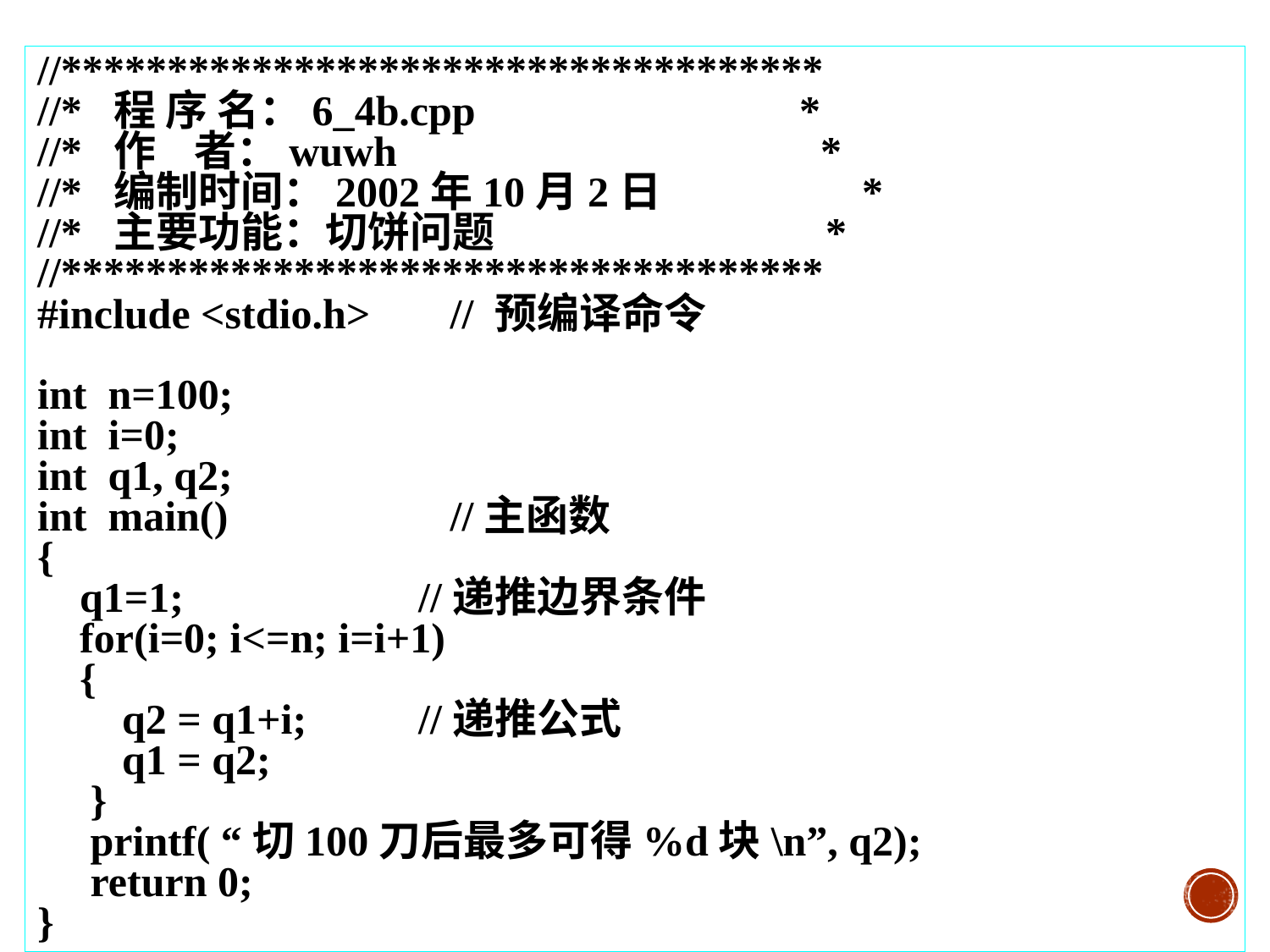

//************************************
//*  程 序 名：6_4b.cpp			*
//*  作    者：wuwh                                        *
//*  编制时间：2002年10月2日                    *
//*  主要功能：切饼问题		               *
//************************************
#include <stdio.h>	   // 预编译命令

int  n=100;
int  i=0;
int  q1, q2;
int  main()		   //主函数
{
    q1=1;		//递推边界条件
    for(i=0; i<=n; i=i+1)
    {
        q2 = q1+i;	//递推公式
        q1 = q2;
     }
     printf( “切100刀后最多可得%d块\n”, q2);
     return 0;
}